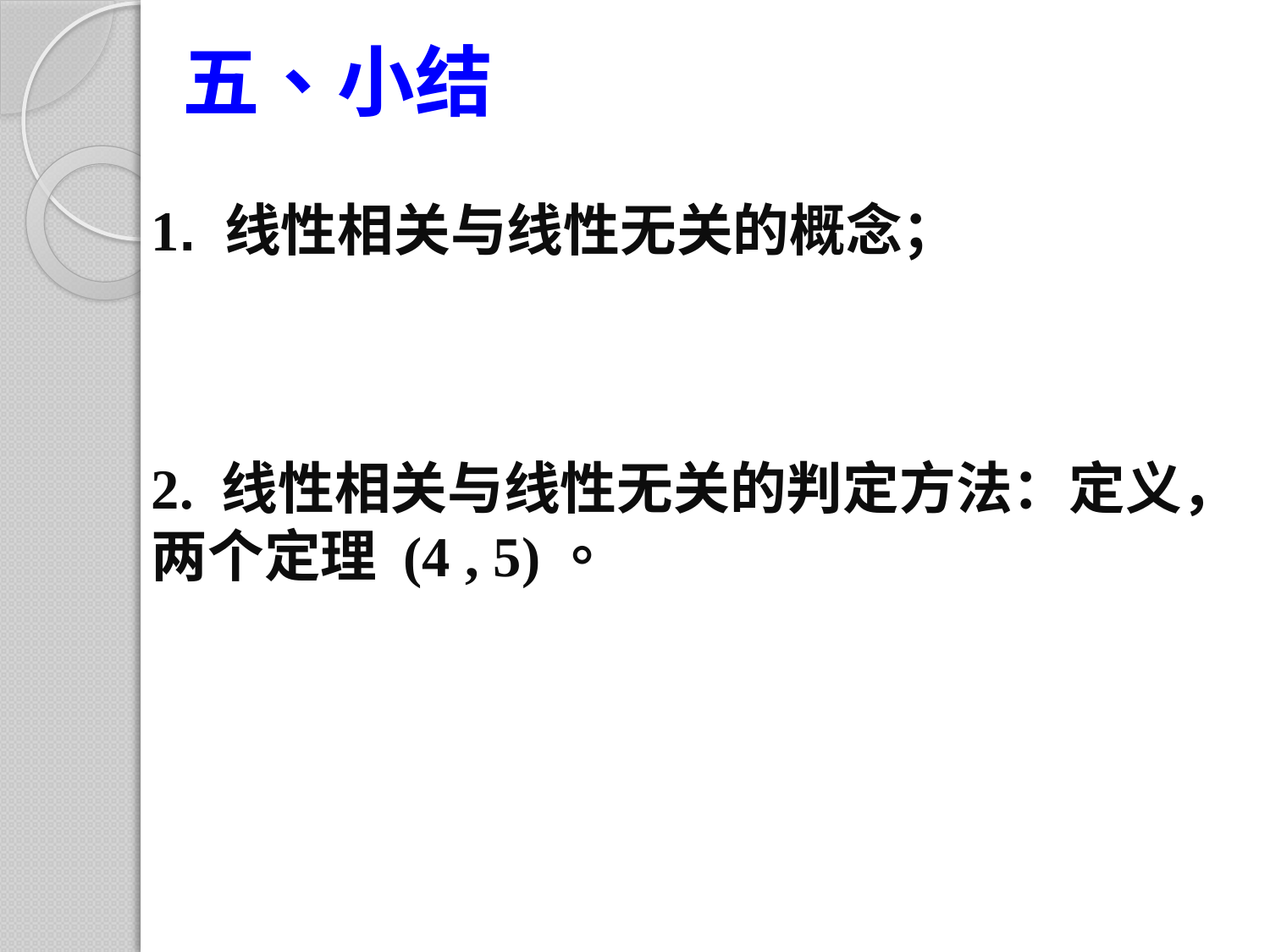

# 五、小结
1. 线性相关与线性无关的概念；
2. 线性相关与线性无关的判定方法：定义，两个定理 (4 , 5)。